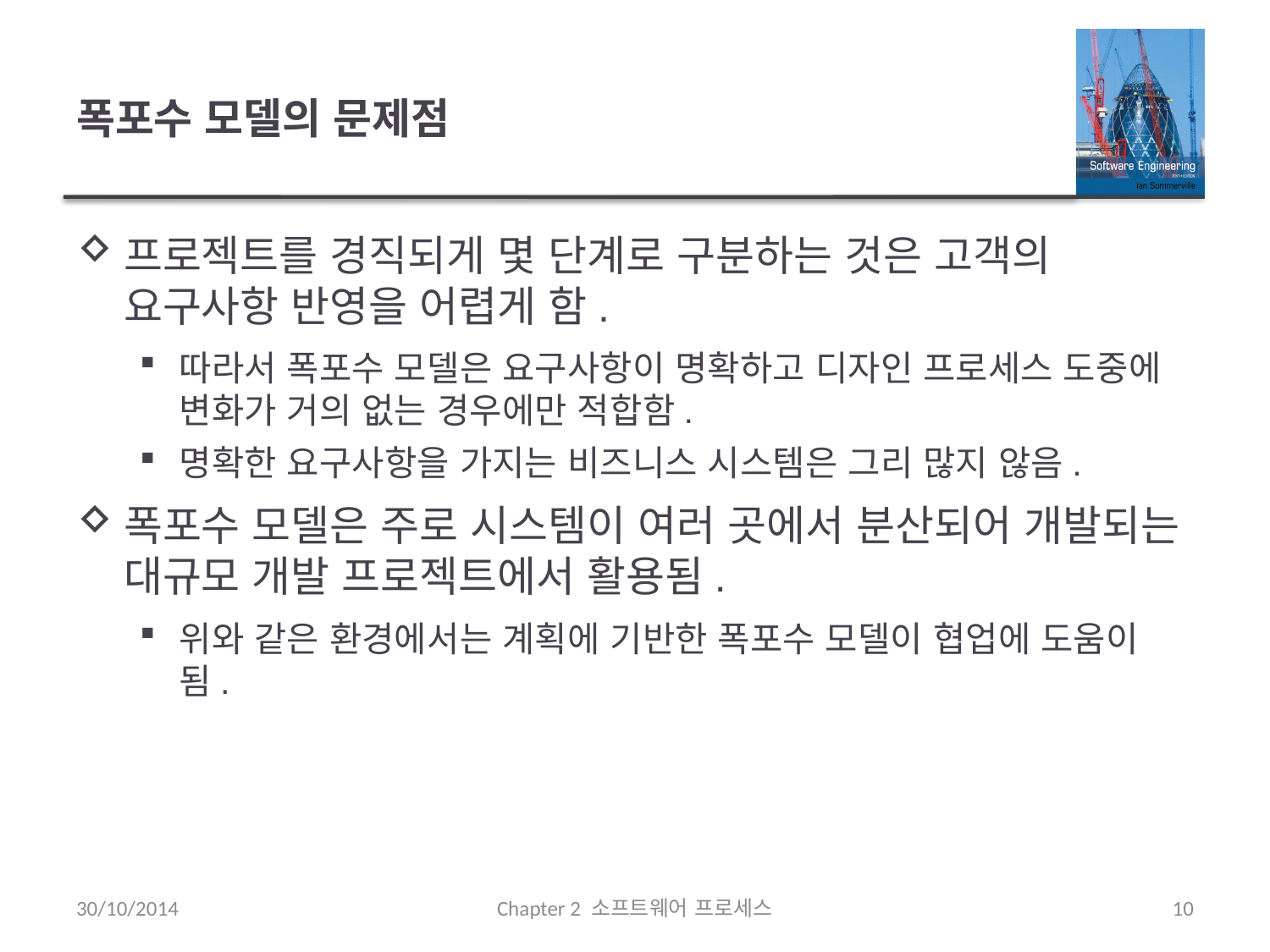

# 폭포수 모델의 문제점
프로젝트를 경직되게 몇 단계로 구분하는 것은 고객의 요구사항 반영을 어렵게 함.
따라서 폭포수 모델은 요구사항이 명확하고 디자인 프로세스 도중에 변화가 거의 없는 경우에만 적합함.
명확한 요구사항을 가지는 비즈니스 시스템은 그리 많지 않음.
폭포수 모델은 주로 시스템이 여러 곳에서 분산되어 개발되는 대규모 개발 프로젝트에서 활용됨.
위와 같은 환경에서는 계획에 기반한 폭포수 모델이 협업에 도움이 됨.
30/10/2014
Chapter 2 소프트웨어 프로세스
10